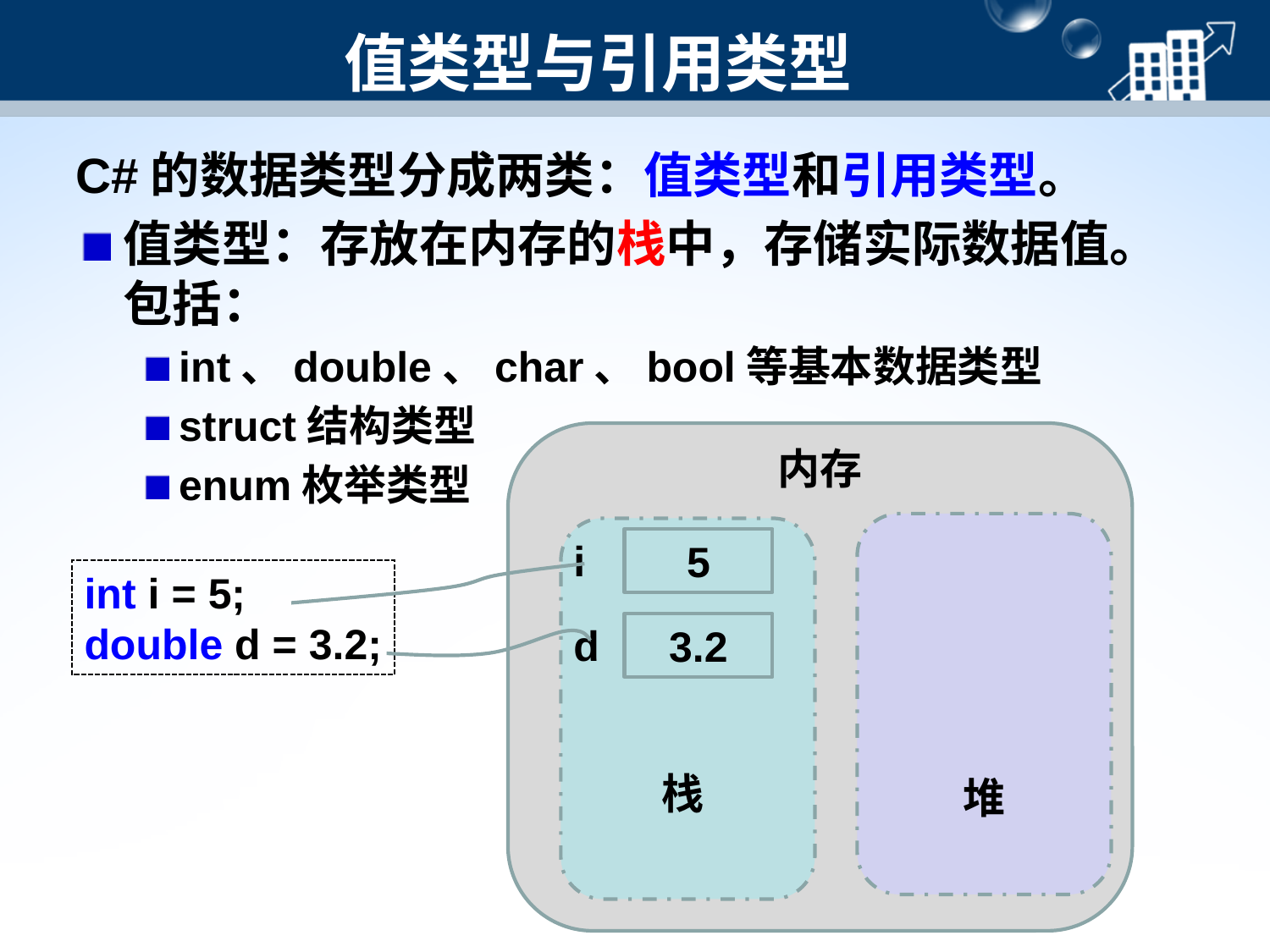

# 值类型与引用类型
C#的数据类型分成两类：值类型和引用类型。
值类型：存放在内存的栈中，存储实际数据值。包括：
int、double、char、bool等基本数据类型
struct结构类型
enum枚举类型

内存

i
5
int i = 5;
double d = 3.2;

d
3.2

栈
堆